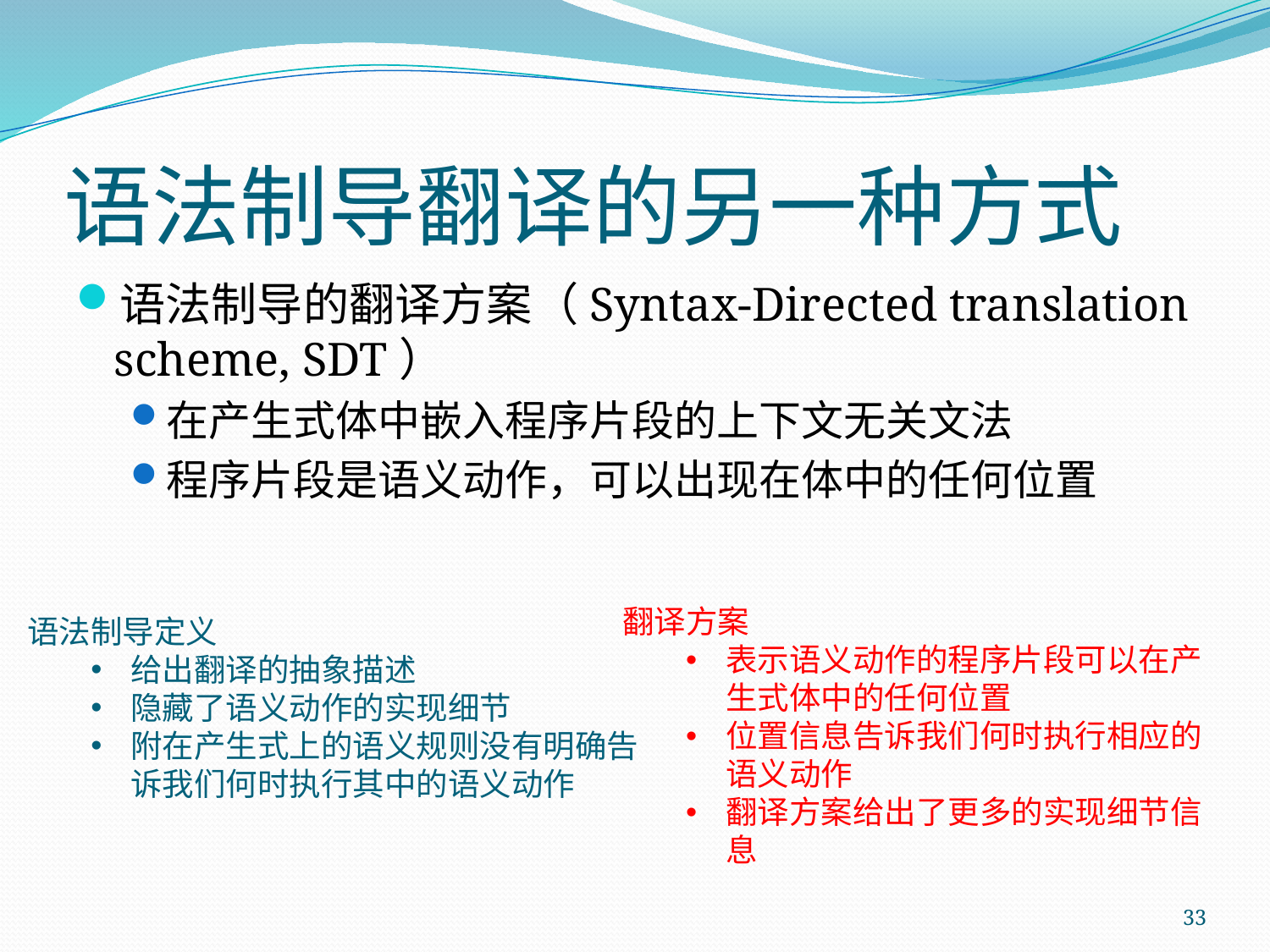

# 语法制导翻译的另一种方式
语法制导的翻译方案（Syntax-Directed translation scheme, SDT）
在产生式体中嵌入程序片段的上下文无关文法
程序片段是语义动作，可以出现在体中的任何位置

翻译方案
表示语义动作的程序片段可以在产生式体中的任何位置
位置信息告诉我们何时执行相应的语义动作
翻译方案给出了更多的实现细节信息
语法制导定义
给出翻译的抽象描述
隐藏了语义动作的实现细节
附在产生式上的语义规则没有明确告诉我们何时执行其中的语义动作
33